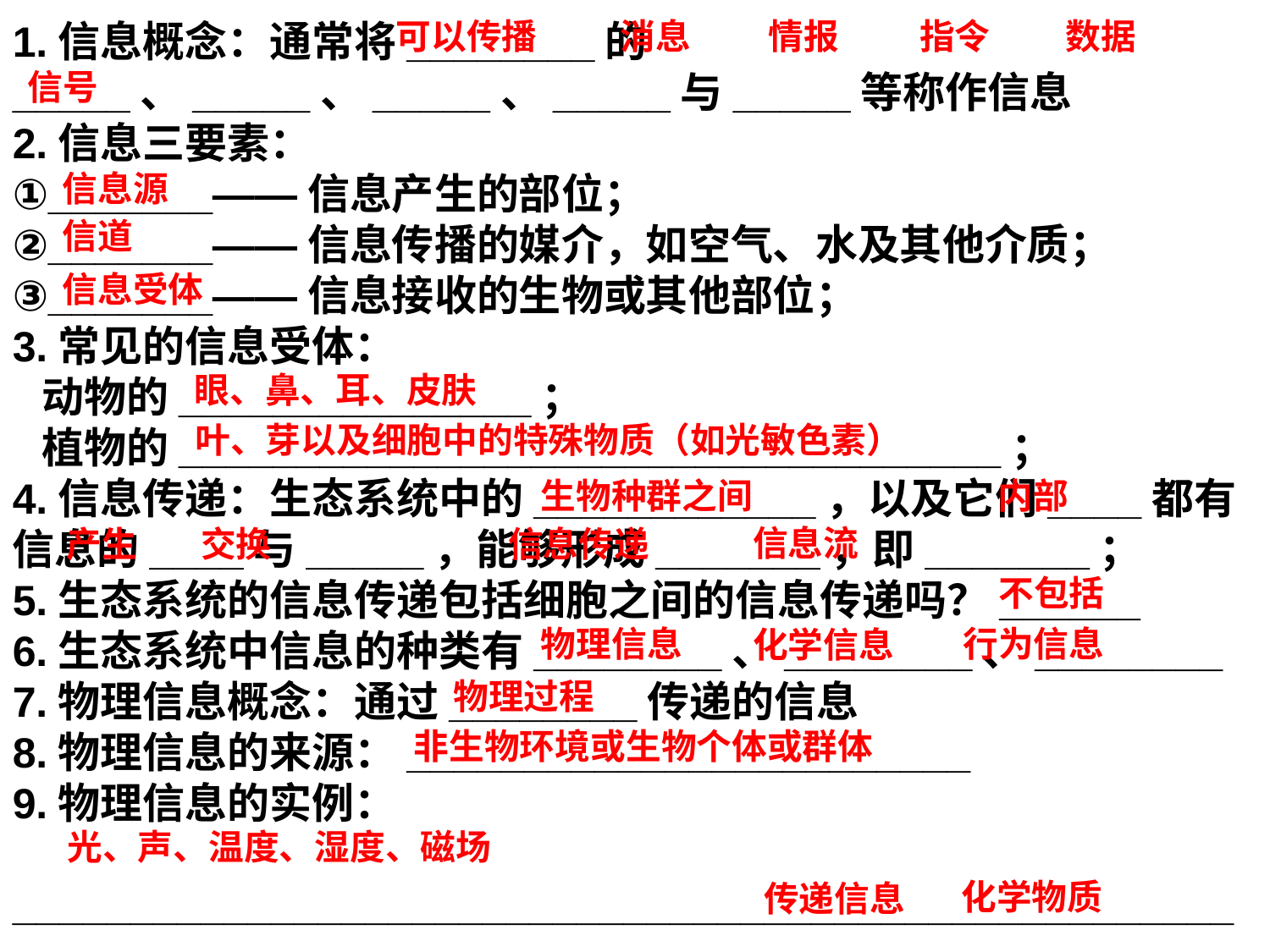

可以传播
1.信息概念：通常将________的_____、_____、_____、_____与_____等称作信息
2.信息三要素：
①_______——信息产生的部位；
②_______——信息传播的媒介，如空气、水及其他介质；
③_______——信息接收的生物或其他部位；
3.常见的信息受体：
  动物的_______________；
  植物的___________________________________；
4.信息传递：生态系统中的____________，以及它们____都有信息的____与_____，能够形成_______，即_______；
5.生态系统的信息传递包括细胞之间的信息传递吗？______
6.生态系统中信息的种类有________、________、________
7.物理信息概念：通过________传递的信息
8.物理信息的来源：________________________
9.物理信息的实例：
  ______________________________________________________
10.化学信息概念：生物产生的一些可以_______的________
消息
情报
指令
数据
信号
信息源
信道
信息受体
眼、鼻、耳、皮肤
叶、芽以及细胞中的特殊物质（如光敏色素）
生物种群之间
内部
信息流
产生
交换
信息传递
不包括
行为信息
物理信息
化学信息
物理过程
非生物环境或生物个体或群体
光、声、温度、湿度、磁场
化学物质
传递信息